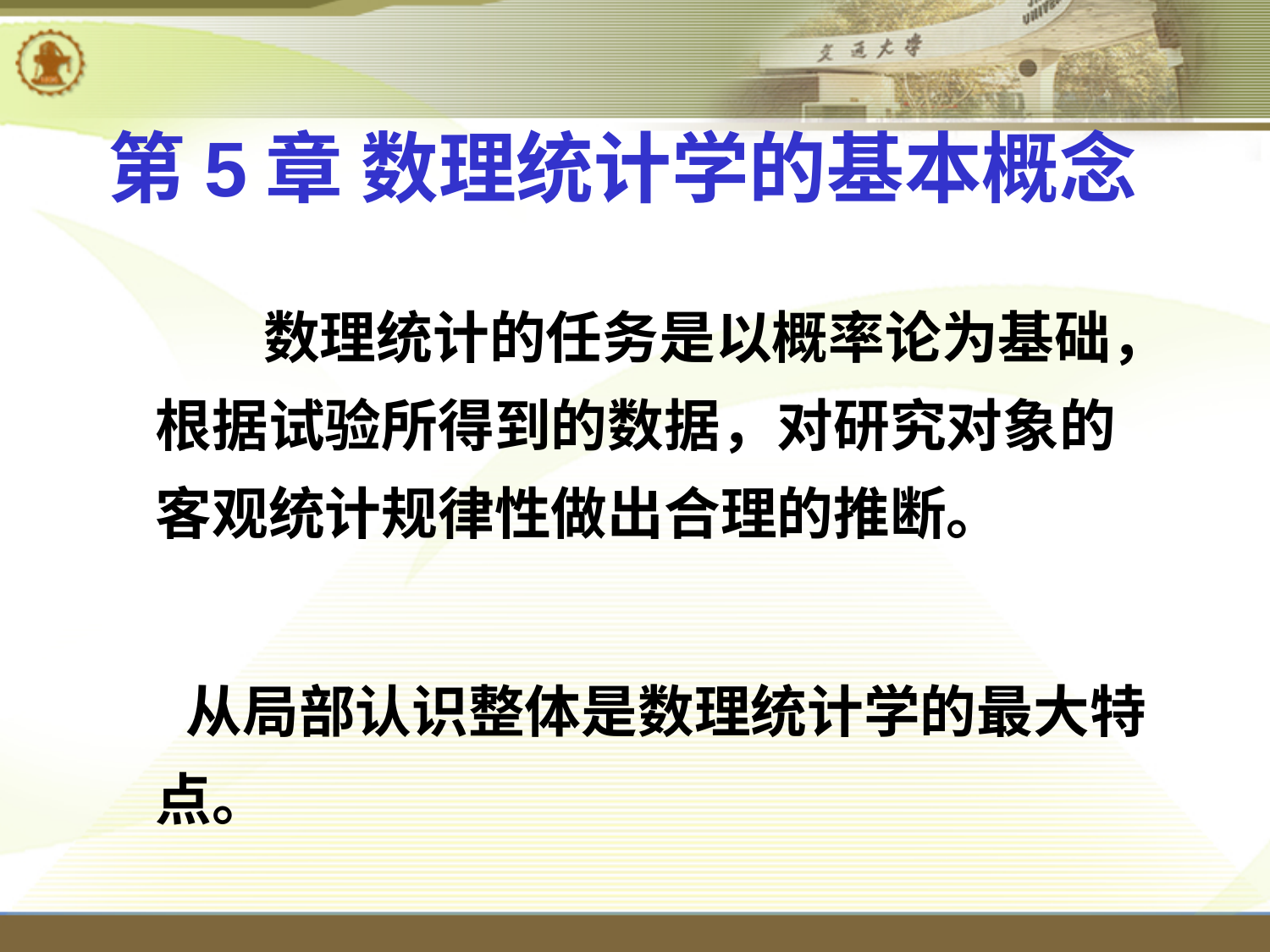

# 数理统计的任务是以概率论为基础，根据试验所得到的数据，对研究对象的客观统计规律性做出合理的推断。

     从局部认识整体是数理统计学的最大特点。
第5章 数理统计学的基本概念